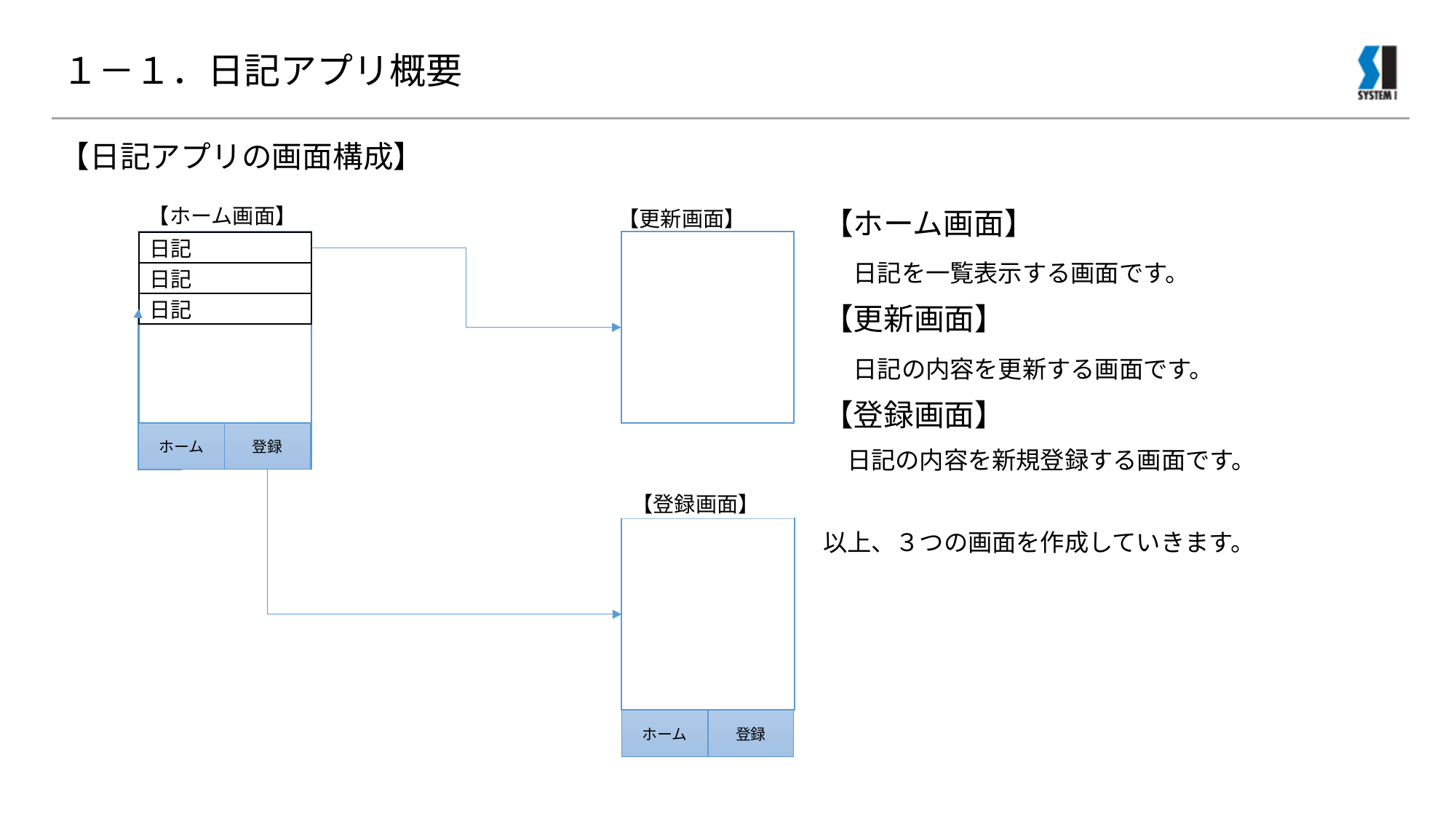

# １－１．日記アプリ概要
【日記アプリの画面構成】
【ホーム画面】
【更新画面】
【ホーム画面】
　日記を一覧表示する画面です。
【更新画面】
　日記の内容を更新する画面です。
【登録画面】
　日記の内容を新規登録する画面です。

以上、３つの画面を作成していきます。

日記
日記
日記
ホーム
登録
【登録画面】

ホーム
登録